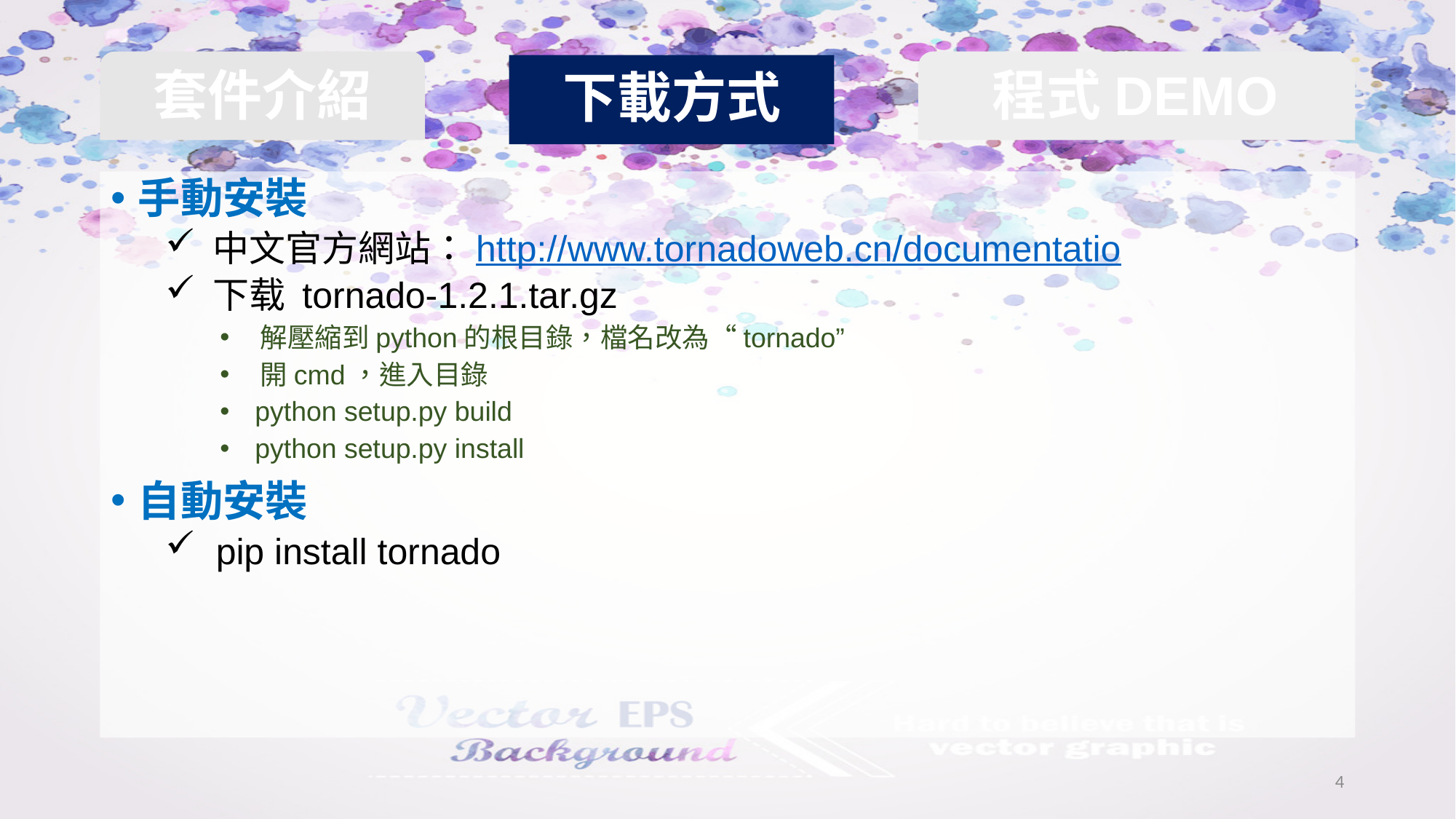

套件介紹
程式DEMO
# 下載方式
手動安裝
 中文官方網站：http://www.tornadoweb.cn/documentatio
 下载 tornado-1.2.1.tar.gz
 解壓縮到python的根目錄，檔名改為“tornado”
 開cmd，進入目錄
 python setup.py build
 python setup.py install
自動安裝
  pip install tornado
4